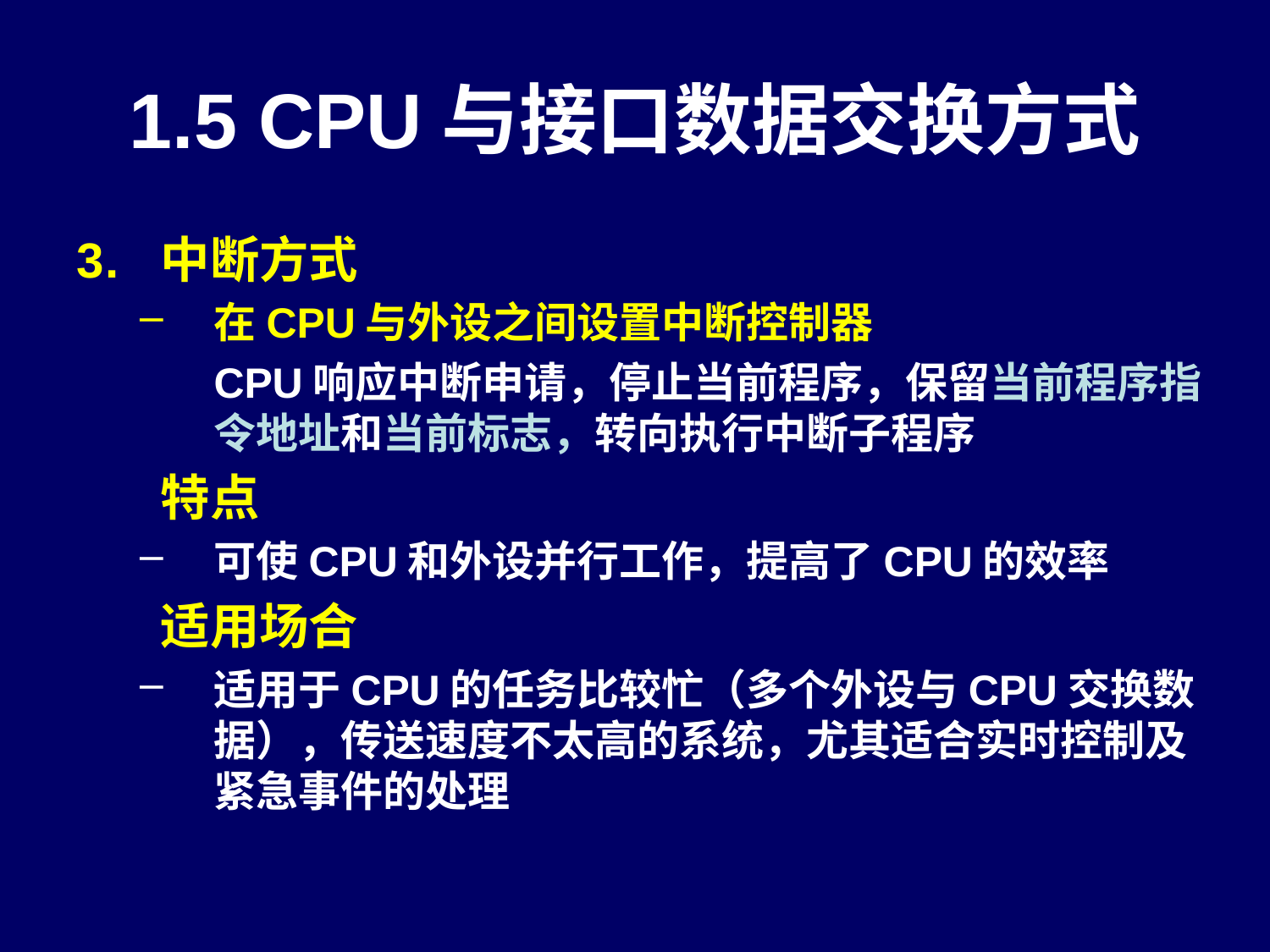

# 1.5 CPU与接口数据交换方式
中断方式
在CPU与外设之间设置中断控制器
	CPU响应中断申请，停止当前程序，保留当前程序指令地址和当前标志，转向执行中断子程序
	特点
可使CPU和外设并行工作，提高了CPU的效率
	适用场合
适用于CPU的任务比较忙（多个外设与CPU交换数据），传送速度不太高的系统，尤其适合实时控制及紧急事件的处理